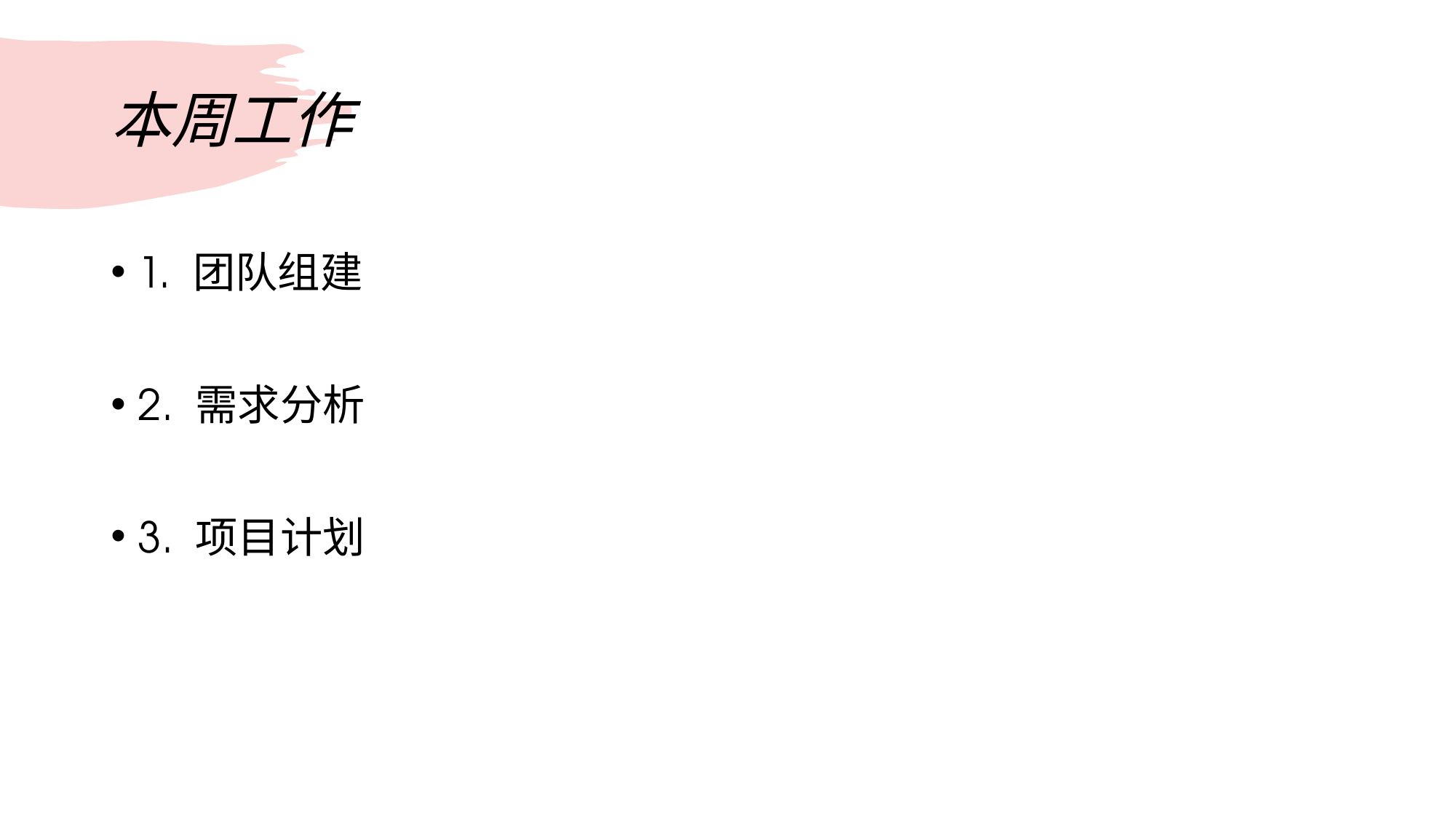

# 本周工作
1. 团队组建

2. 需求分析

3. 项目计划